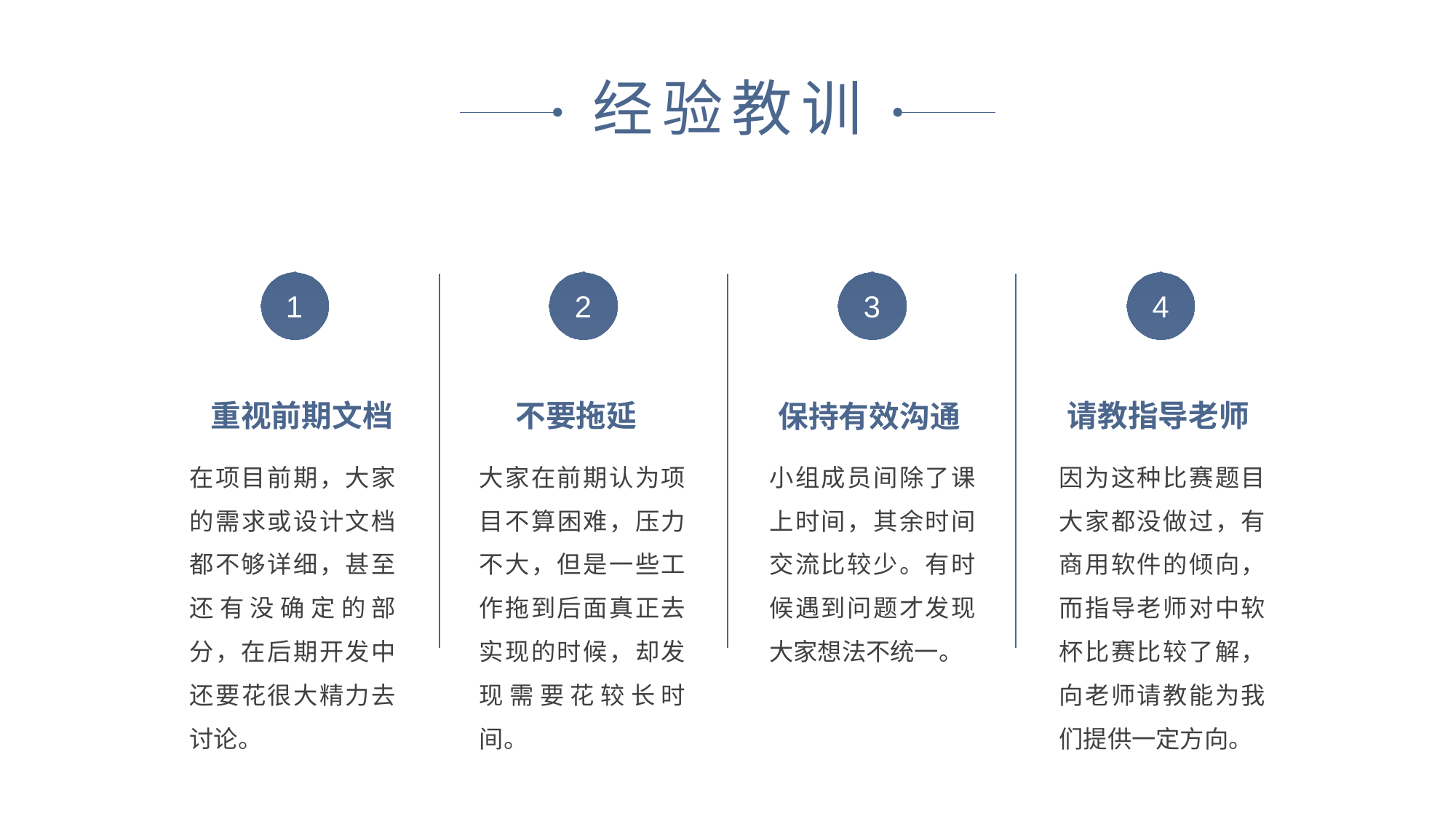

经验教训
1
2
3
4
请教指导老师
因为这种比赛题目大家都没做过，有商用软件的倾向，而指导老师对中软杯比赛比较了解，向老师请教能为我们提供一定方向。
重视前期文档

在项目前期，大家的需求或设计文档都不够详细，甚至还有没确定的部分，在后期开发中还要花很大精力去讨论。
不要拖延
大家在前期认为项目不算困难，压力不大，但是一些工作拖到后面真正去实现的时候，却发现需要花较长时间。
保持有效沟通
小组成员间除了课上时间，其余时间交流比较少。有时候遇到问题才发现大家想法不统一。